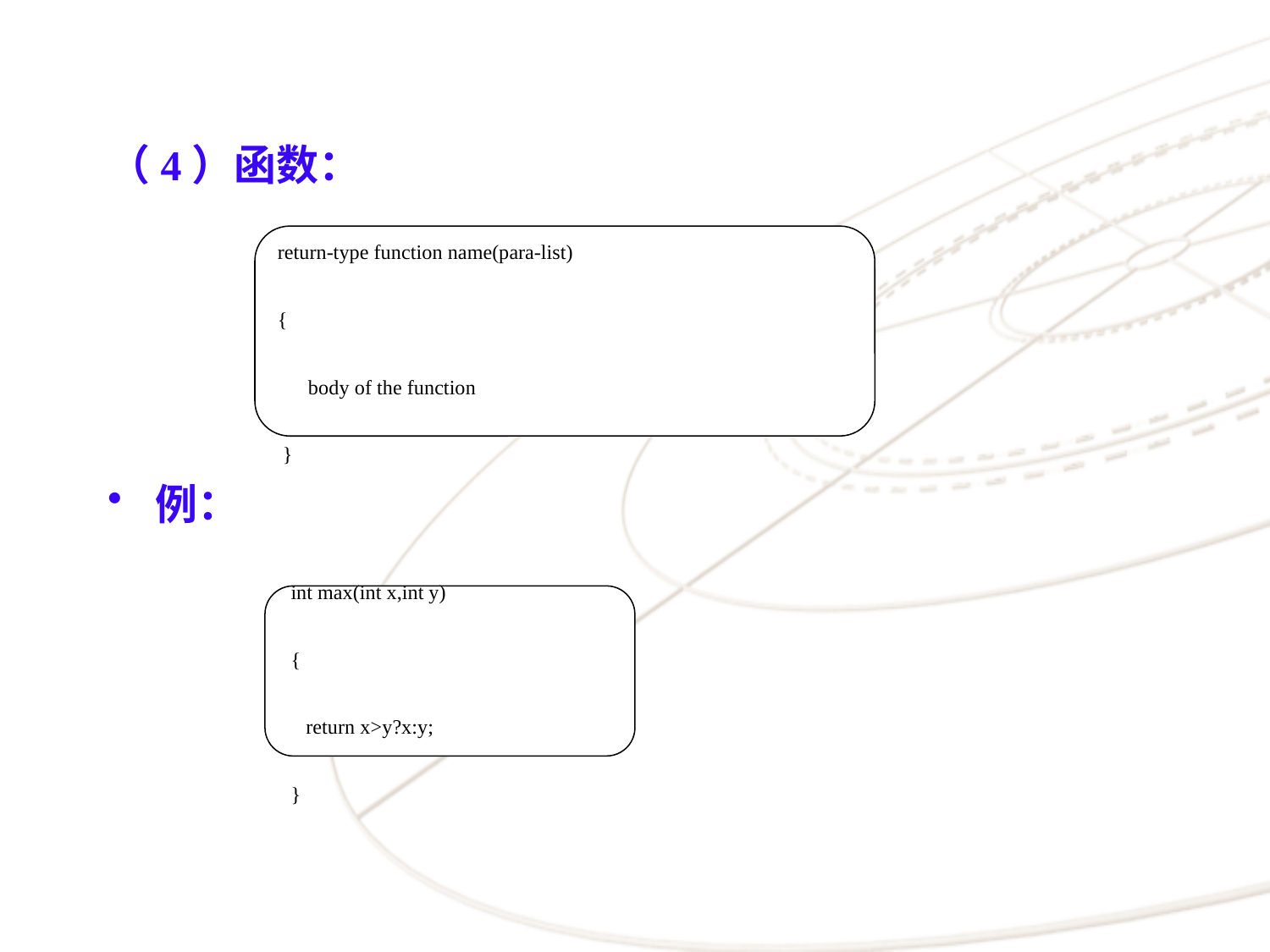

# （4）函数：
return-type function name(para-list)
{
      body of the function
 }

例：
 int max(int x,int y)
 {
    return x>y?x:y;
 }